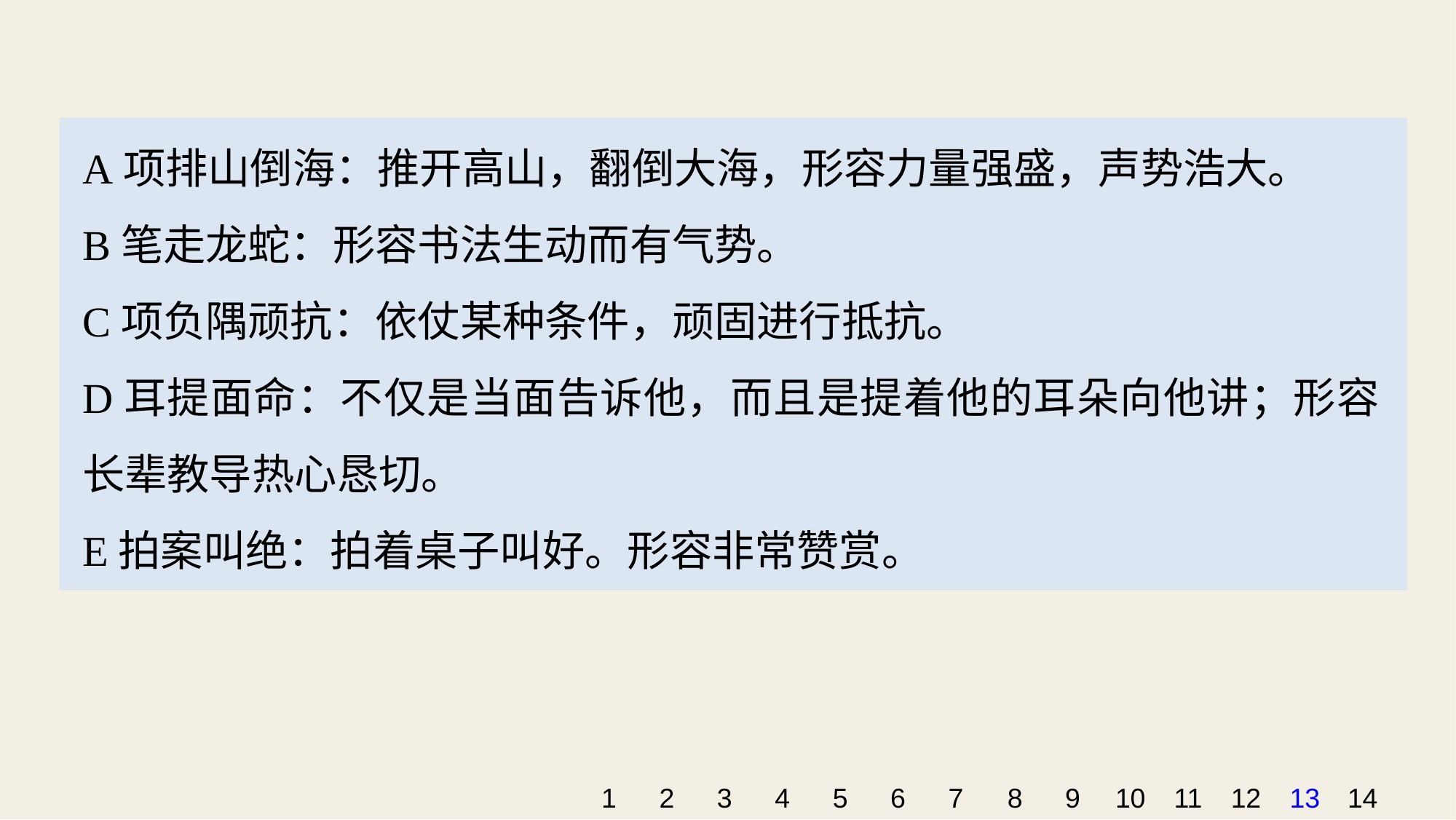

A项排山倒海：推开高山，翻倒大海，形容力量强盛，声势浩大。
B笔走龙蛇：形容书法生动而有气势。
C项负隅顽抗：依仗某种条件，顽固进行抵抗。
D耳提面命：不仅是当面告诉他，而且是提着他的耳朵向他讲；形容长辈教导热心恳切。
E拍案叫绝：拍着桌子叫好。形容非常赞赏。

1
2
3
4
5
6
7
8
9
10
11
12
13
14